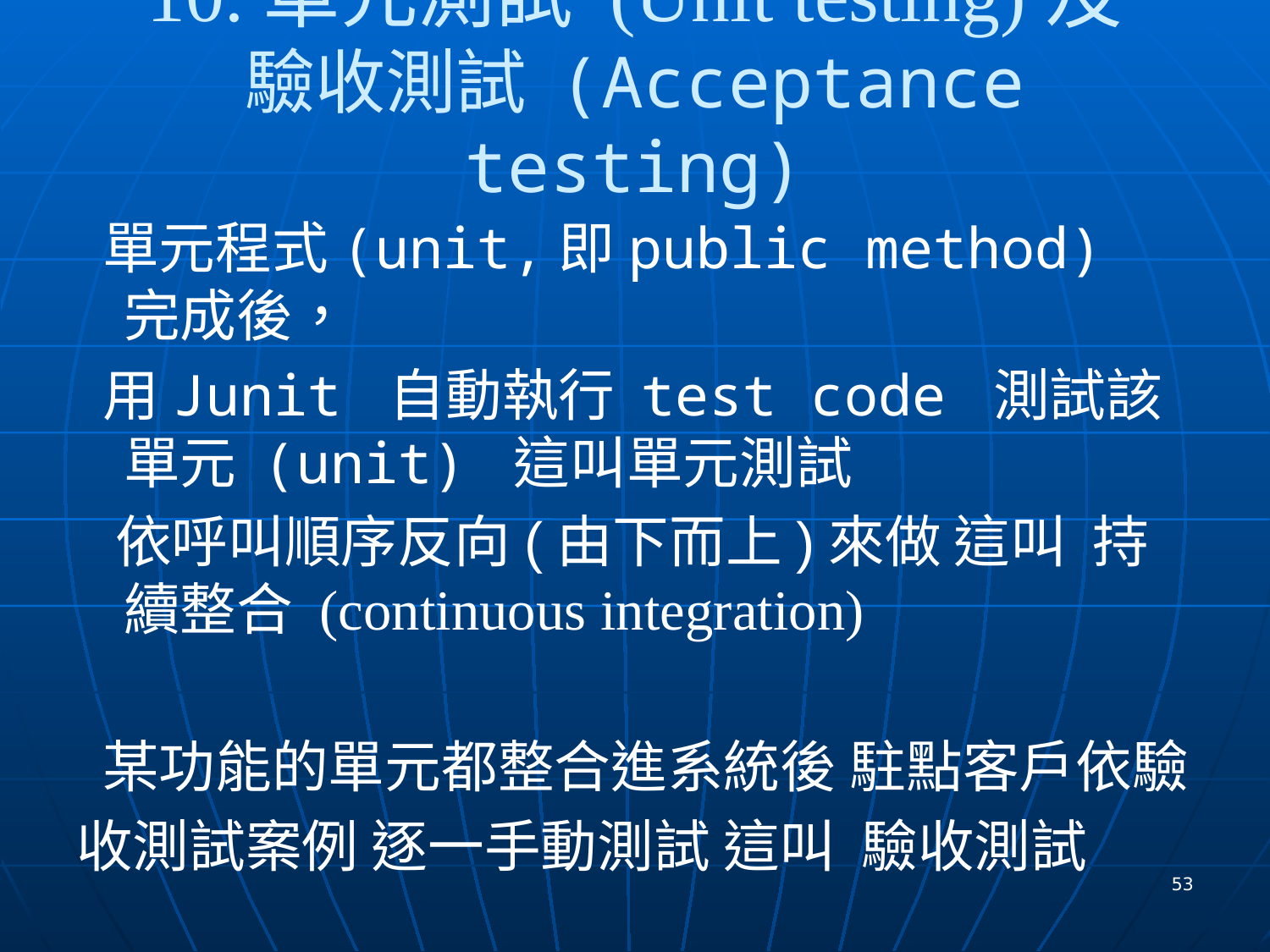

# 10.單元測試 (Unit testing)及 驗收測試 (Acceptance testing)
 單元程式(unit,即public method) 完成後，
 用Junit 自動執行 test code 測試該單元 (unit) 這叫單元測試
  依呼叫順序反向(由下而上)來做 這叫  持續整合 (continuous integration)

 某功能的單元都整合進系統後 駐點客戶依驗
收測試案例 逐一手動測試 這叫  驗收測試

53